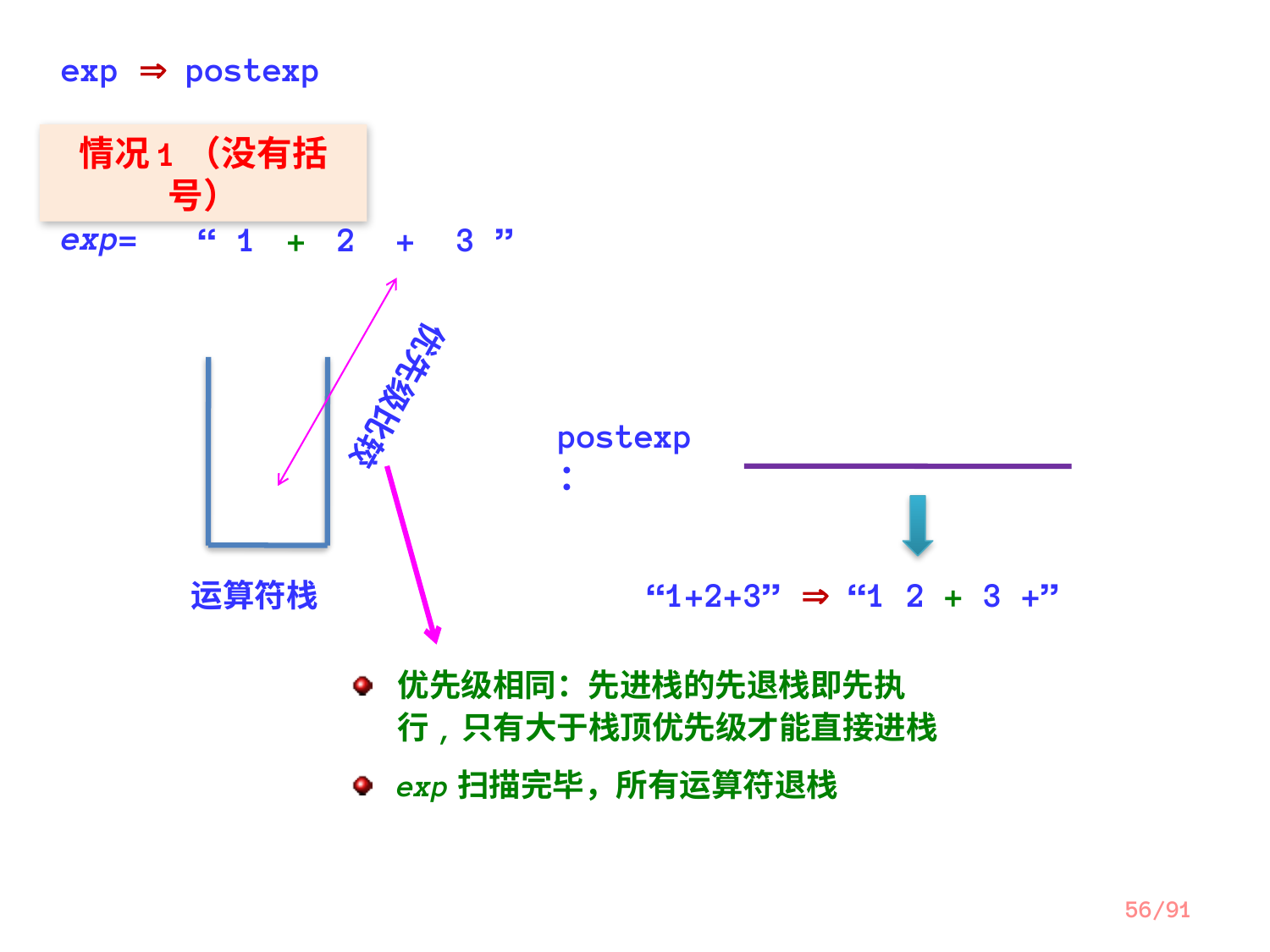

exp ⇒ postexp
情况1（没有括号）
exp=
“
1
+
2
+
3
”
优先级比较
postexp：

“1+2+3” ⇒ “1 2 + 3 +”
运算符栈
优先级相同：先进栈的先退栈即先执行,只有大于栈顶优先级才能直接进栈
exp扫描完毕，所有运算符退栈
56/91